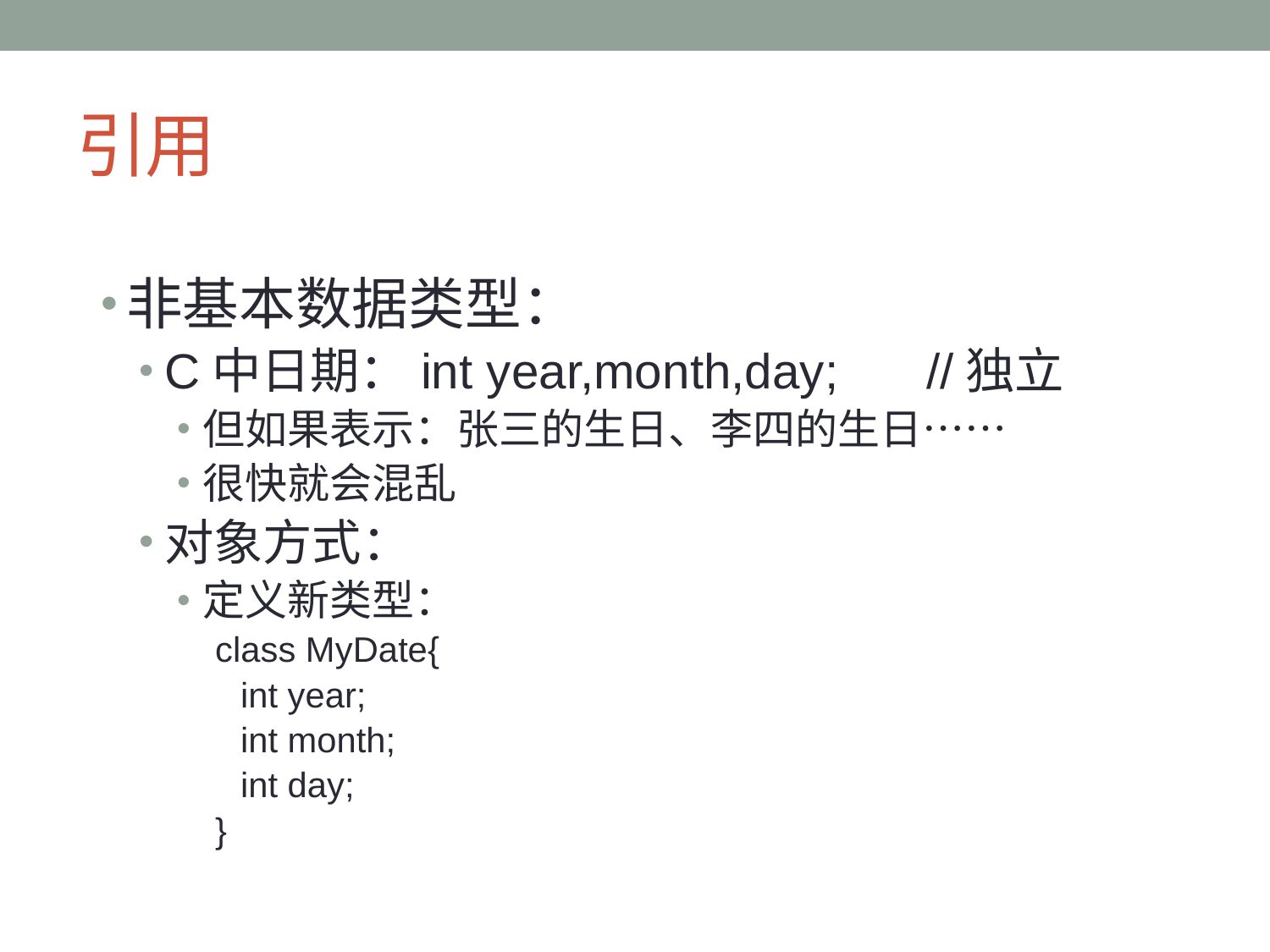

# 引用
非基本数据类型：
C中日期：int year,month,day;	//独立
但如果表示：张三的生日、李四的生日……
很快就会混乱
对象方式：
定义新类型：
class MyDate{
	int year;
	int month;
	int day;
}